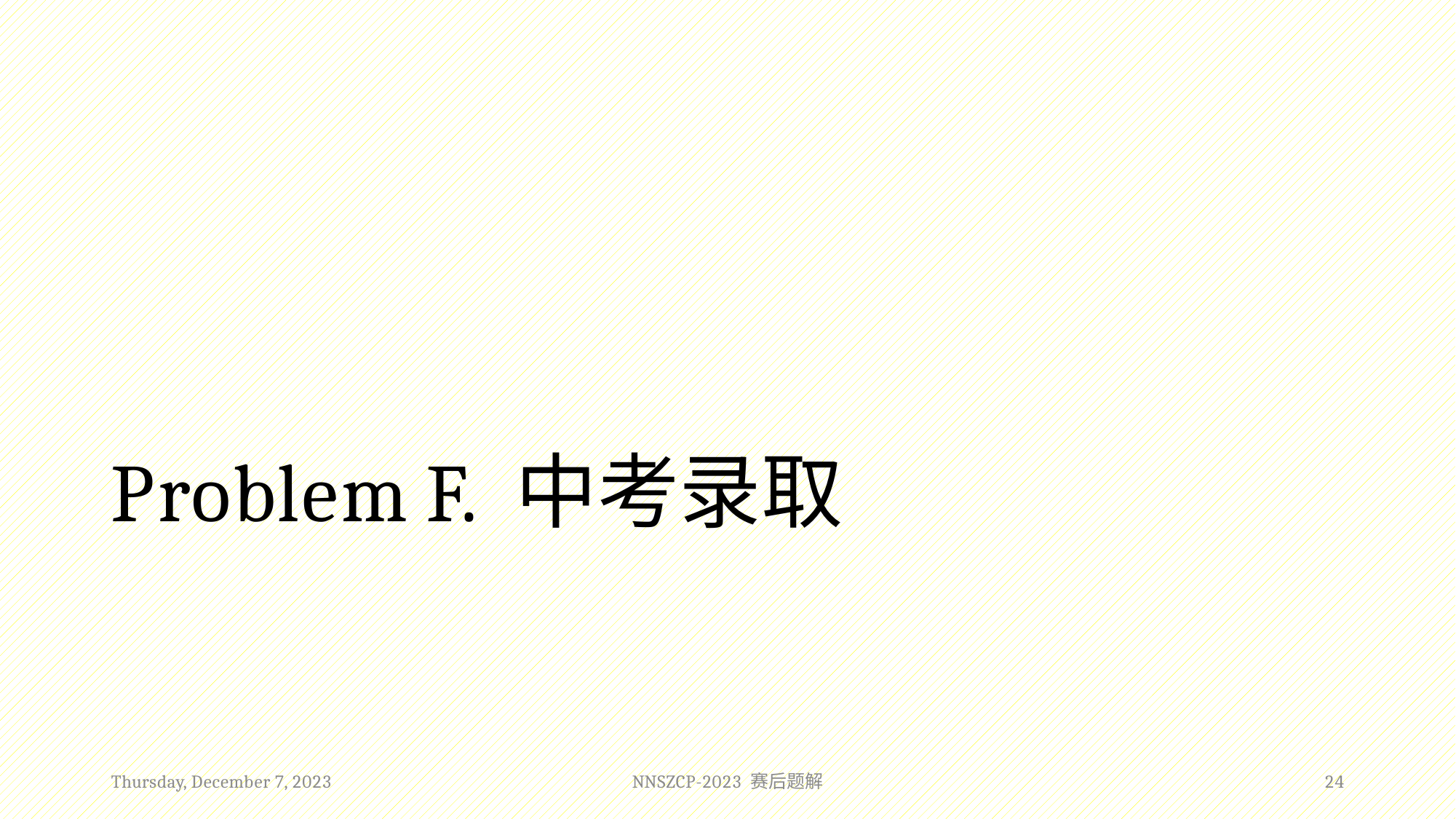

# Problem F. 中考录取
Thursday, December 7, 2023
NNSZCP-2023 赛后题解
24